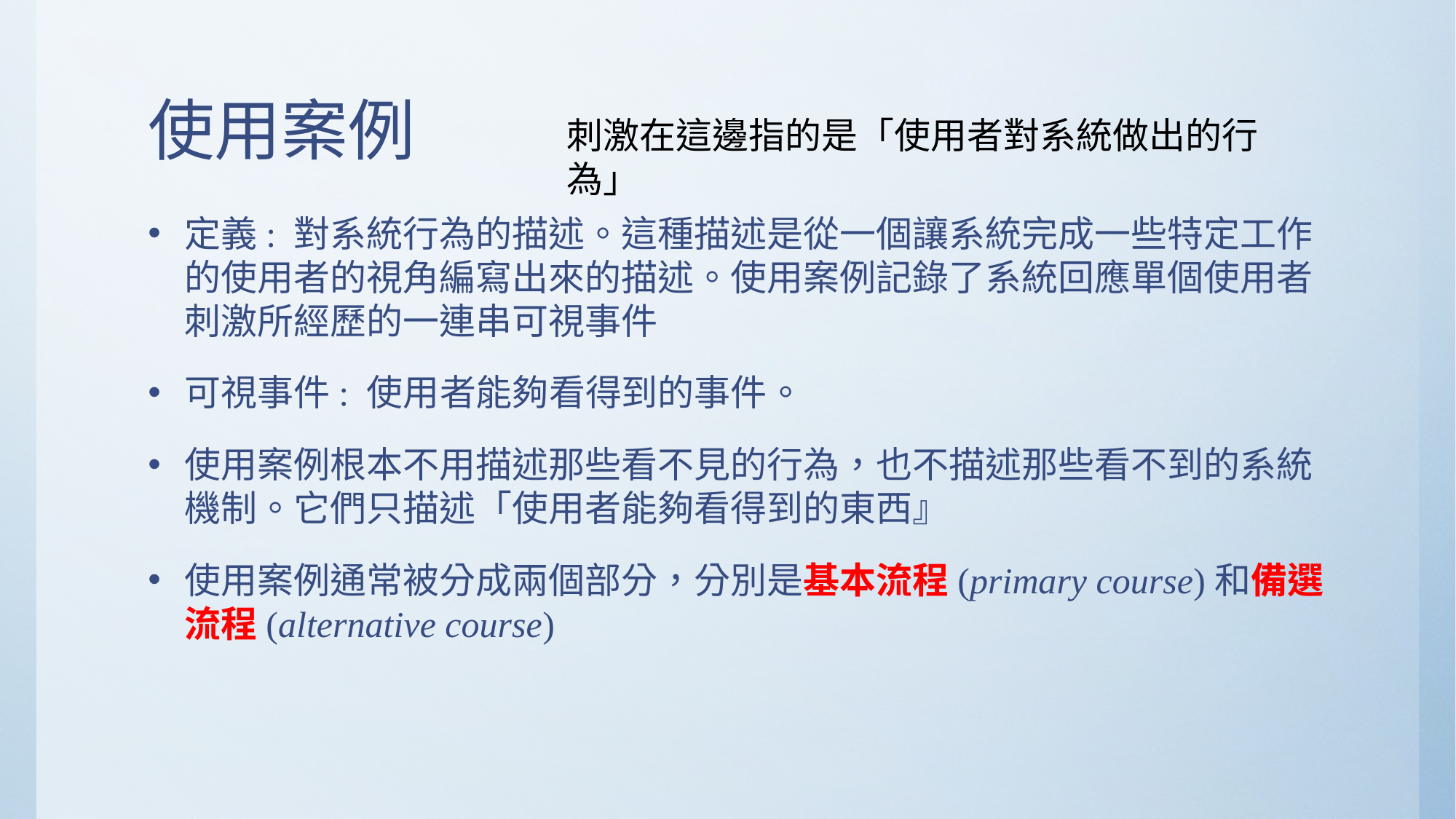

# 使用案例
刺激在這邊指的是「使用者對系統做出的行為」
定義: 對系統行為的描述。這種描述是從一個讓系統完成一些特定工作的使用者的視角編寫出來的描述。使用案例記錄了系統回應單個使用者刺激所經歷的一連串可視事件
可視事件: 使用者能夠看得到的事件。
使用案例根本不用描述那些看不見的行為，也不描述那些看不到的系統機制。它們只描述「使用者能夠看得到的東西』
使用案例通常被分成兩個部分，分別是基本流程(primary course)和備選流程(alternative course)